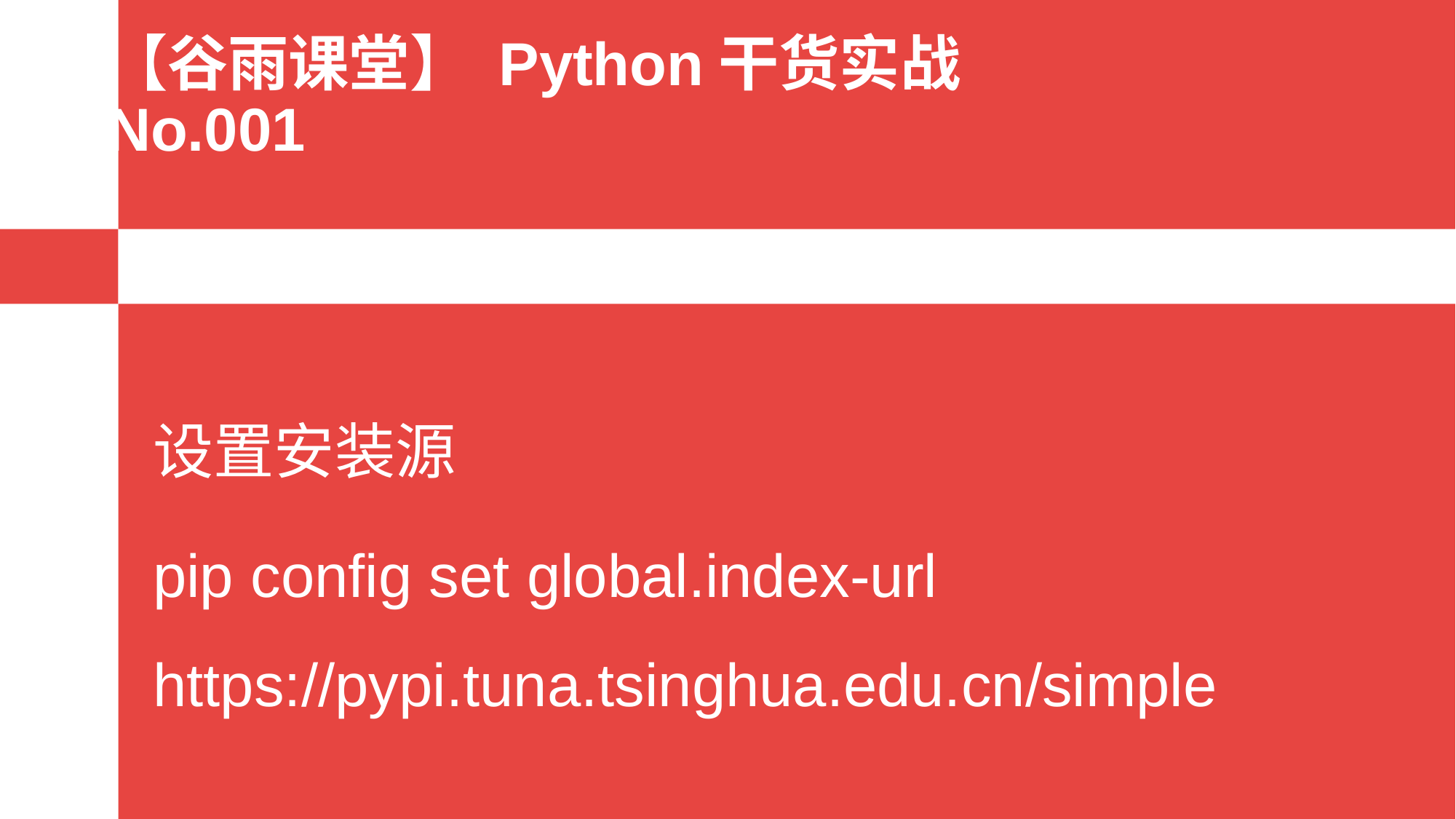

# 【谷雨课堂】 Python干货实战 No.001
设置安装源
pip config set global.index-url https://pypi.tuna.tsinghua.edu.cn/simple